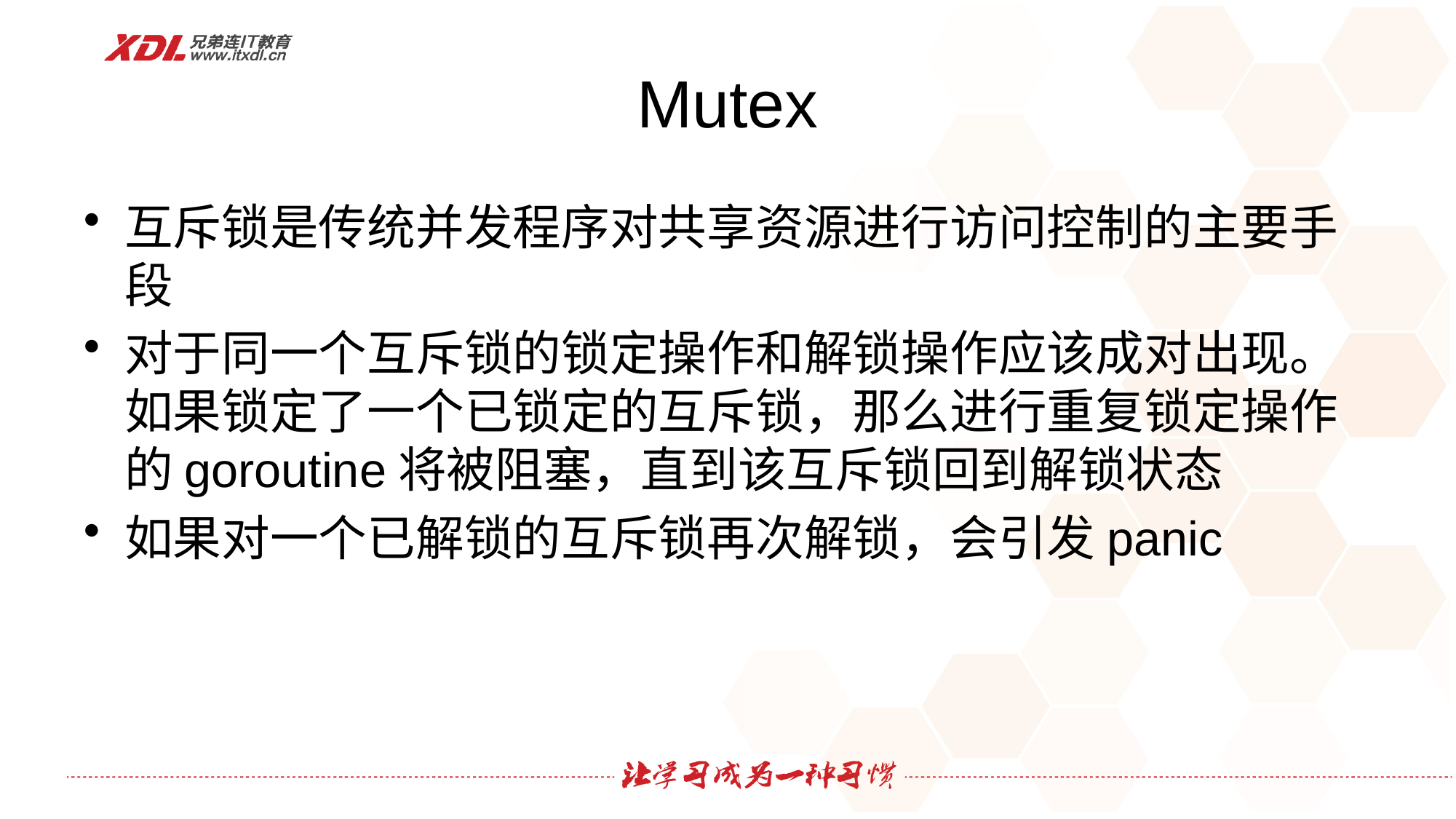

# Mutex
互斥锁是传统并发程序对共享资源进行访问控制的主要手段
对于同一个互斥锁的锁定操作和解锁操作应该成对出现。如果锁定了一个已锁定的互斥锁，那么进行重复锁定操作的goroutine将被阻塞，直到该互斥锁回到解锁状态
如果对一个已解锁的互斥锁再次解锁，会引发panic